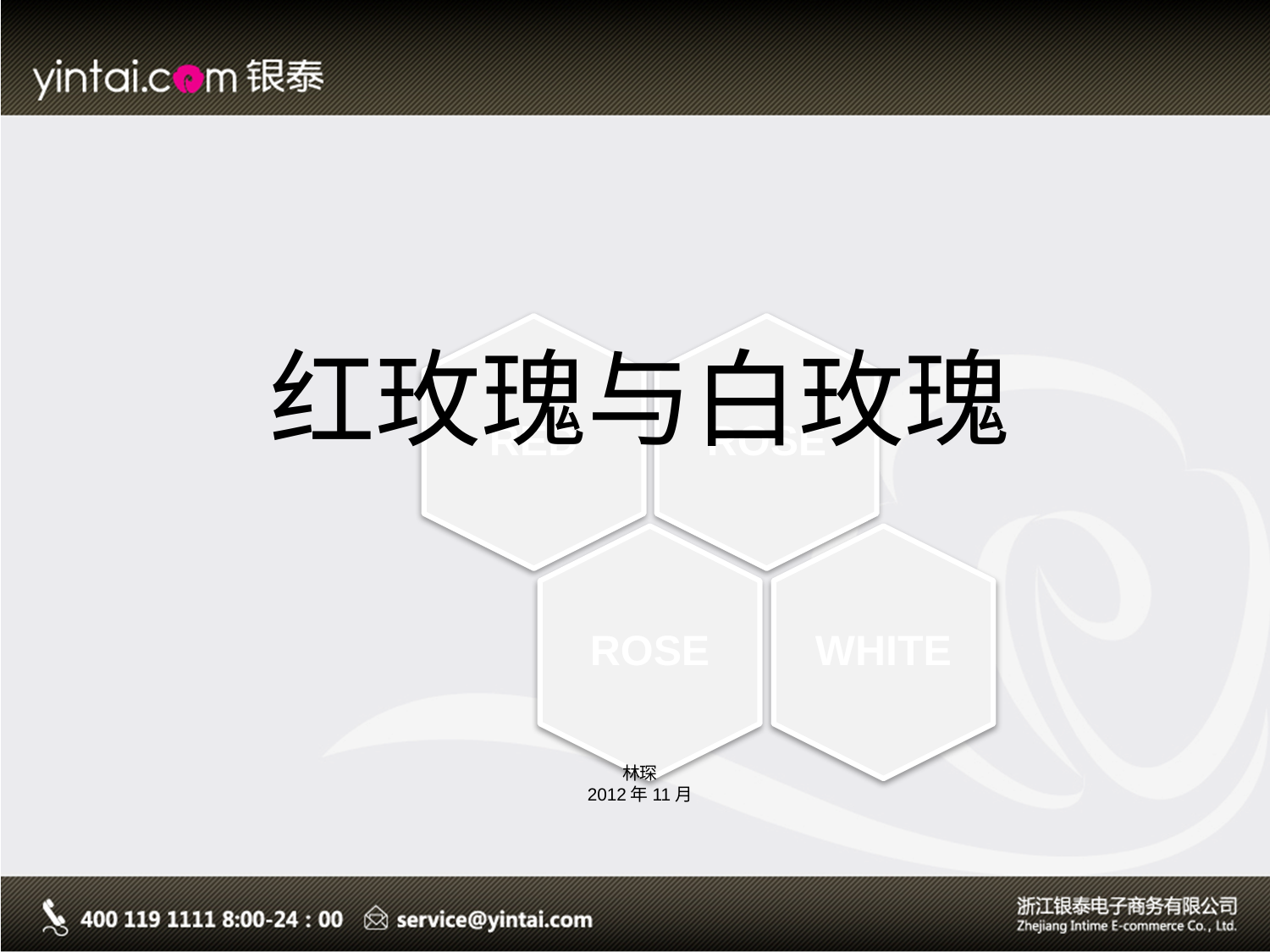

ROSE

RED
ROSE
WHITE
红玫瑰与白玫瑰
林琛
2012年11月